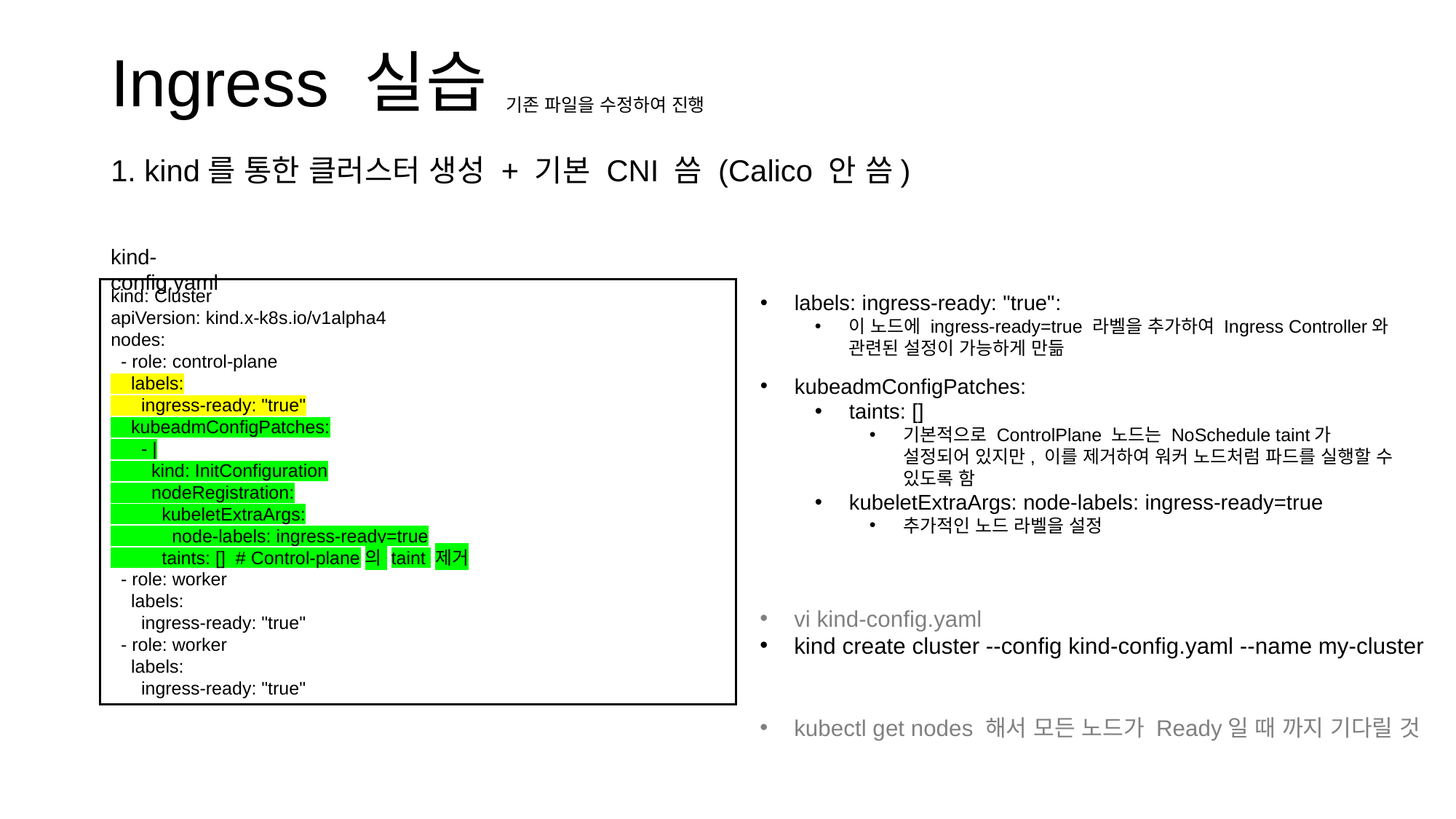

Ingress 실습
기존 파일을 수정하여 진행
1. kind를 통한 클러스터 생성 + 기본 CNI 씀 (Calico 안 씀)
kind-config.yaml
kind: Cluster
apiVersion: kind.x-k8s.io/v1alpha4
nodes:
  - role: control-plane
    labels:
      ingress-ready: "true"
    kubeadmConfigPatches:
      - |
        kind: InitConfiguration
        nodeRegistration:
          kubeletExtraArgs:
            node-labels: ingress-ready=true
          taints: []  # Control-plane의 taint 제거
  - role: worker
    labels:
      ingress-ready: "true"
  - role: worker
    labels:
      ingress-ready: "true"
labels: ingress-ready: "true":
이 노드에 ingress-ready=true 라벨을 추가하여 Ingress Controller와 관련된 설정이 가능하게 만듦
kubeadmConfigPatches:
taints: []
기본적으로 ControlPlane 노드는 NoSchedule taint가 설정되어 있지만, 이를 제거하여 워커 노드처럼 파드를 실행할 수 있도록 함
kubeletExtraArgs: node-labels: ingress-ready=true
추가적인 노드 라벨을 설정
vi kind-config.yaml
kind create cluster --config kind-config.yaml --name my-cluster

kubectl get nodes 해서 모든 노드가 Ready일 때 까지 기다릴 것